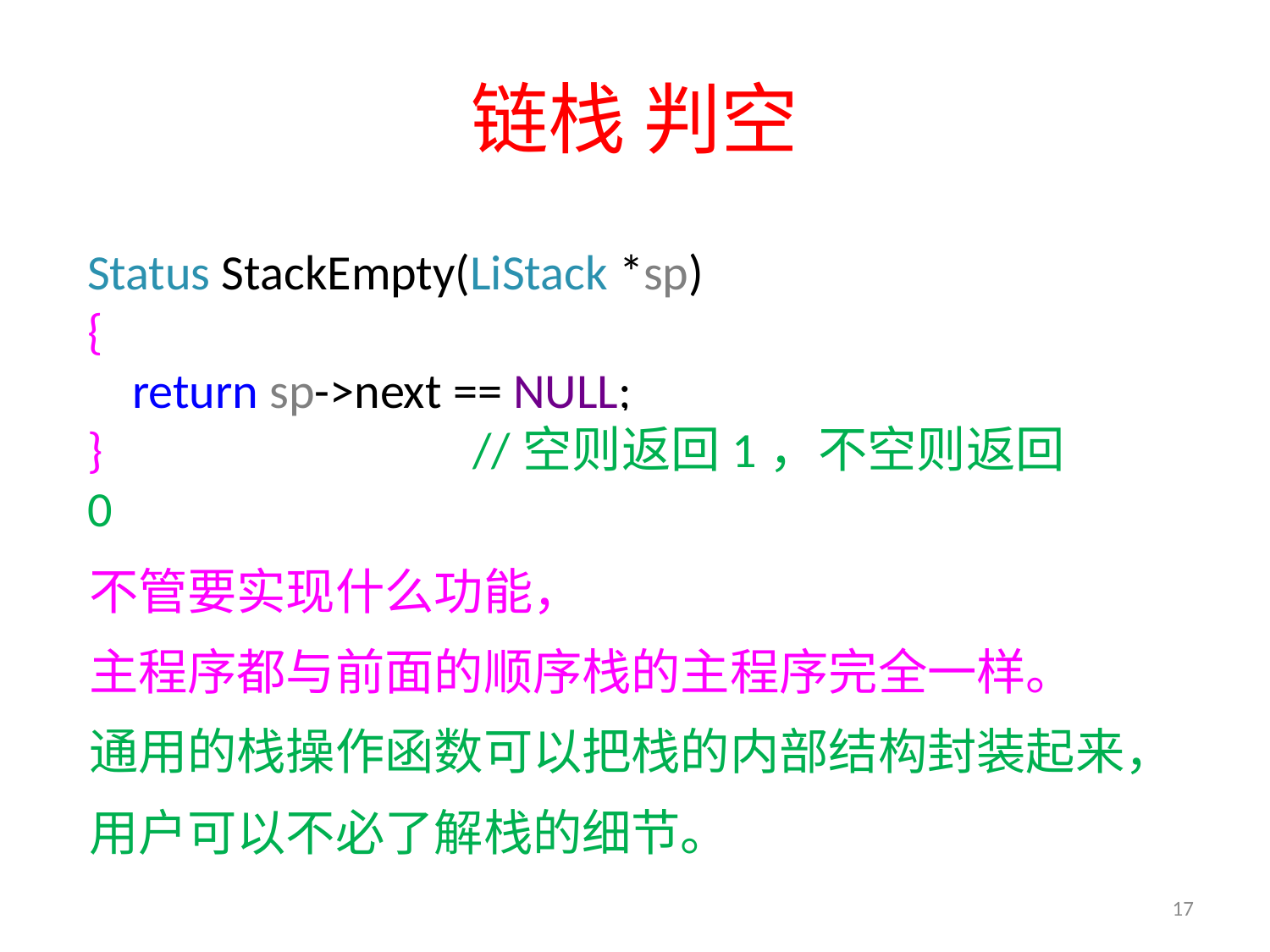

# 链栈 判空
Status StackEmpty(LiStack *sp)
{
    return sp->next == NULL;
}                                 //空则返回1，不空则返回0

不管要实现什么功能，
主程序都与前面的顺序栈的主程序完全一样。
通用的栈操作函数可以把栈的内部结构封装起来，
用户可以不必了解栈的细节。
17